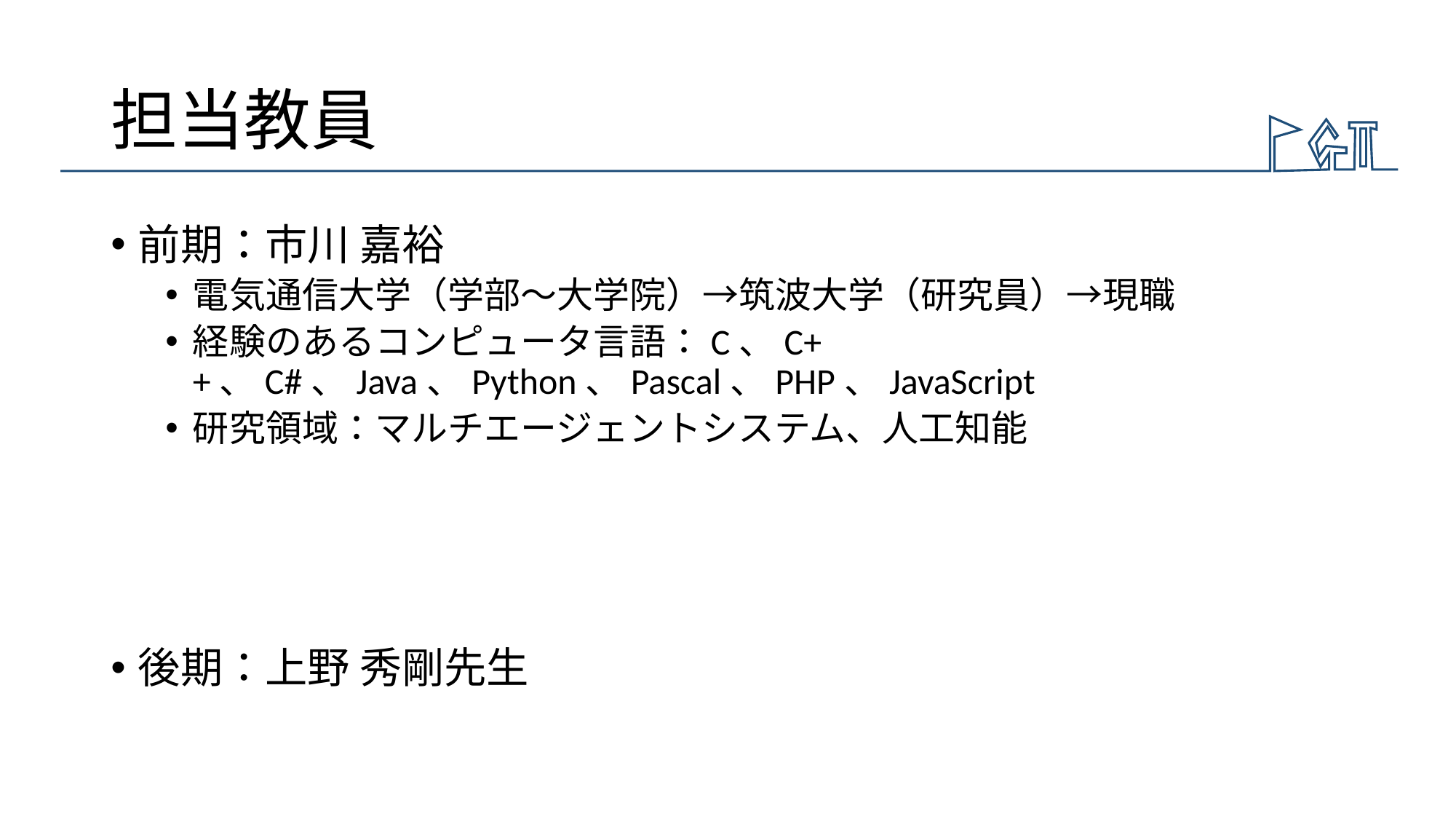

# 担当教員
前期：市川 嘉裕
電気通信大学（学部～大学院）→筑波大学（研究員）→現職
経験のあるコンピュータ言語：C、C++、C#、Java、Python、Pascal、PHP、JavaScript
研究領域：マルチエージェントシステム、人工知能

後期：上野 秀剛先生